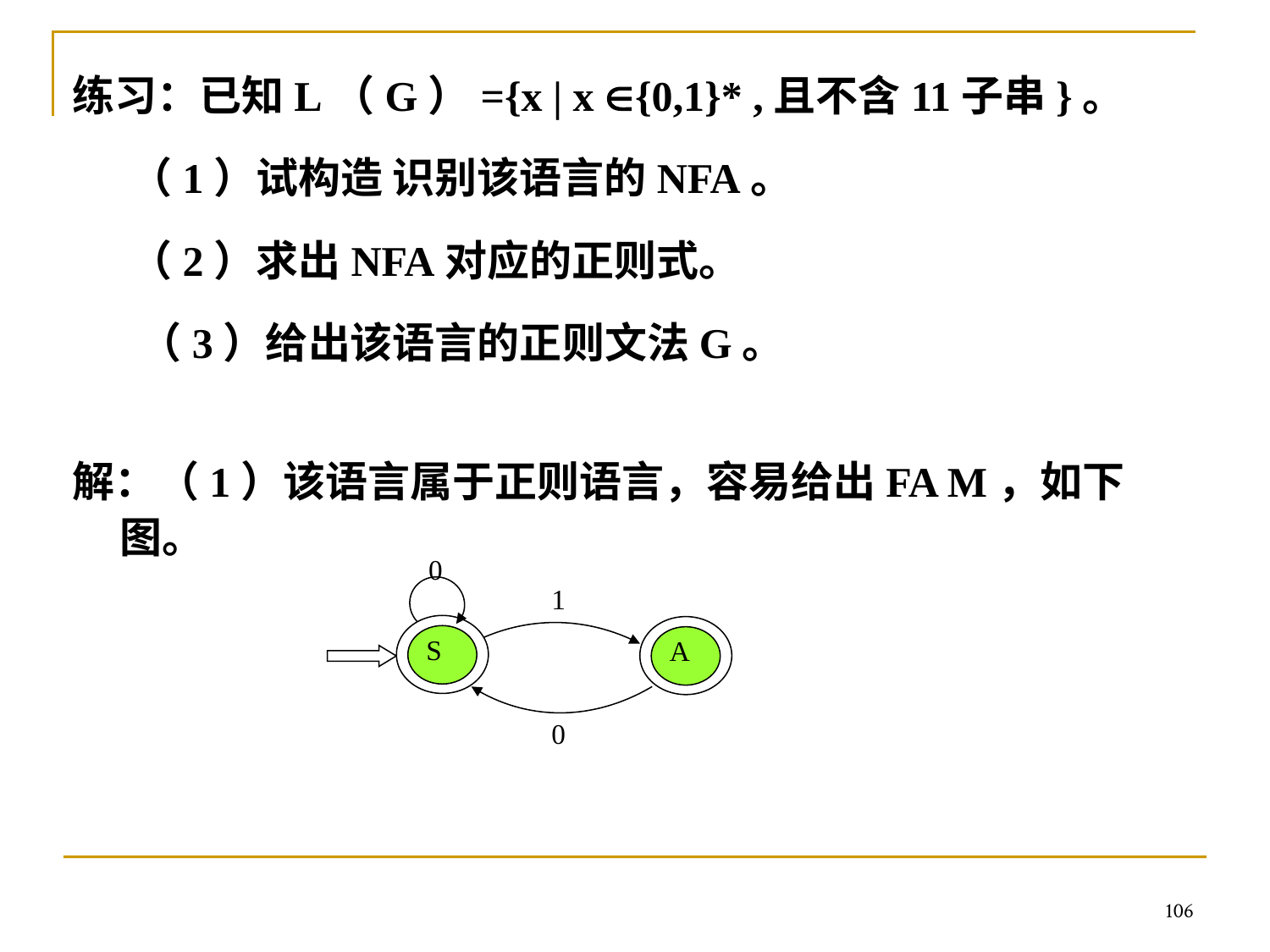

练习：已知L（G）={x | x ∈{0,1}* ,且不含11子串}。
     （1）试构造 识别该语言的NFA。
     （2）求出NFA对应的正则式。
	 （3）给出该语言的正则文法G。

解：（1）该语言属于正则语言，容易给出FA M，如下图。

0
1

S

A

0
106